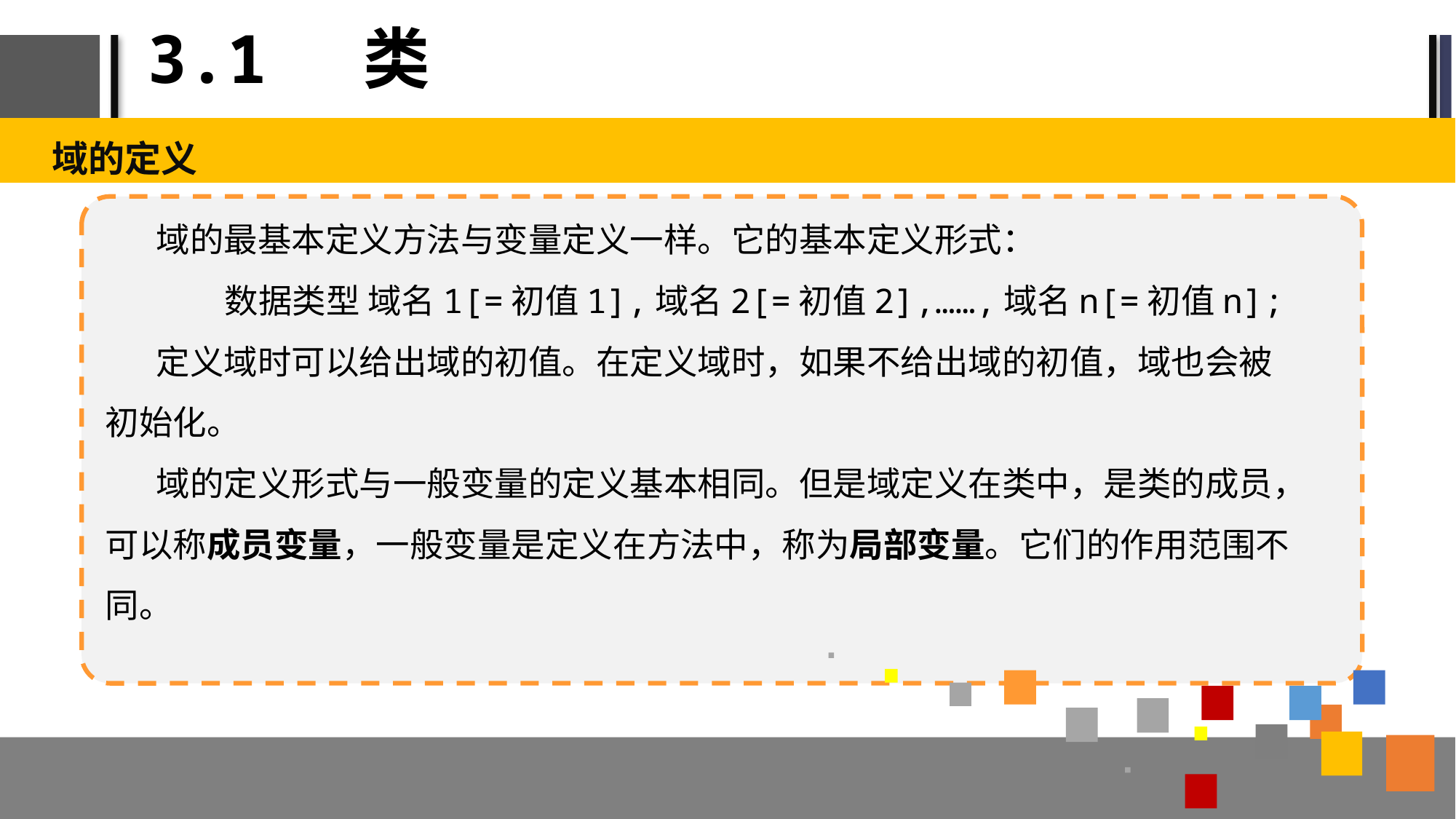

# 3.1  类

域的定义
域的最基本定义方法与变量定义一样。它的基本定义形式：
数据类型 域名1[=初值1],域名2[=初值2],……,域名n[=初值n];
定义域时可以给出域的初值。在定义域时，如果不给出域的初值，域也会被初始化。
域的定义形式与一般变量的定义基本相同。但是域定义在类中，是类的成员，可以称成员变量，一般变量是定义在方法中，称为局部变量。它们的作用范围不同。